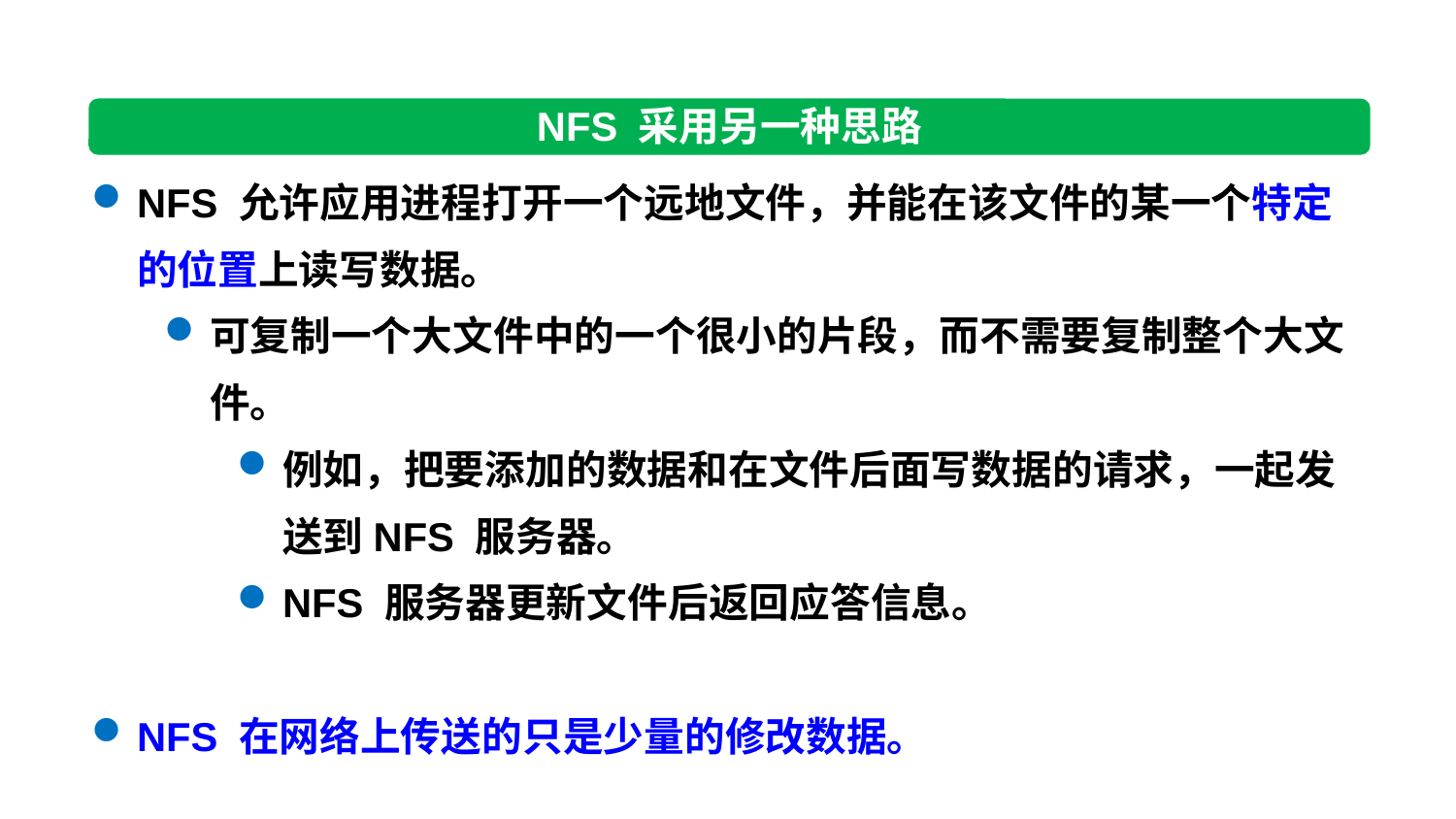

NFS 采用另一种思路

NFS 允许应用进程打开一个远地文件，并能在该文件的某一个特定的位置上读写数据。
可复制一个大文件中的一个很小的片段，而不需要复制整个大文件。
例如，把要添加的数据和在文件后面写数据的请求，一起发送到NFS 服务器。
NFS 服务器更新文件后返回应答信息。

NFS 在网络上传送的只是少量的修改数据。
34